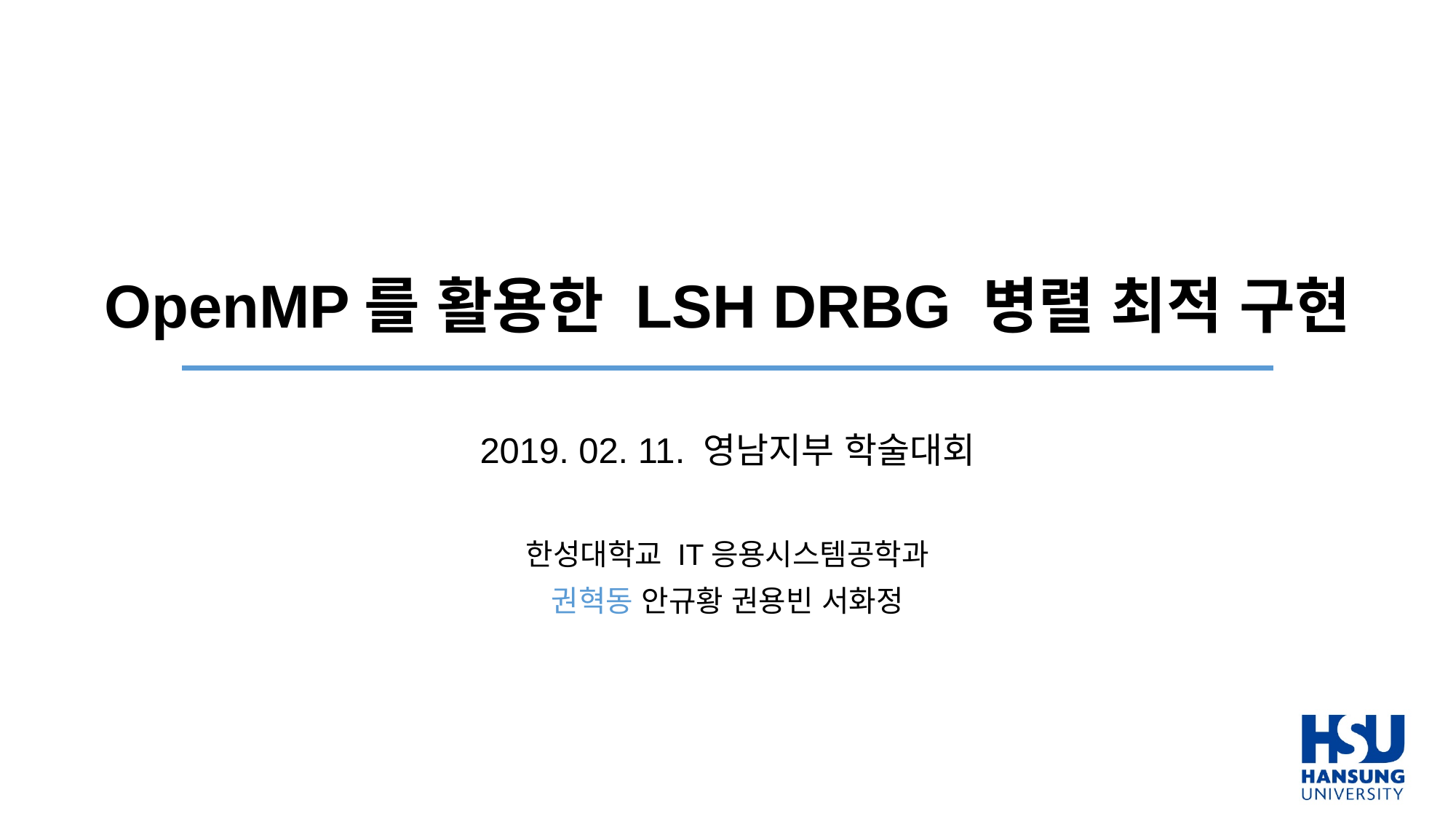

OpenMP를 활용한 LSH DRBG 병렬 최적 구현
2019. 02. 11. 영남지부 학술대회

한성대학교 IT응용시스템공학과
권혁동 안규황 권용빈 서화정